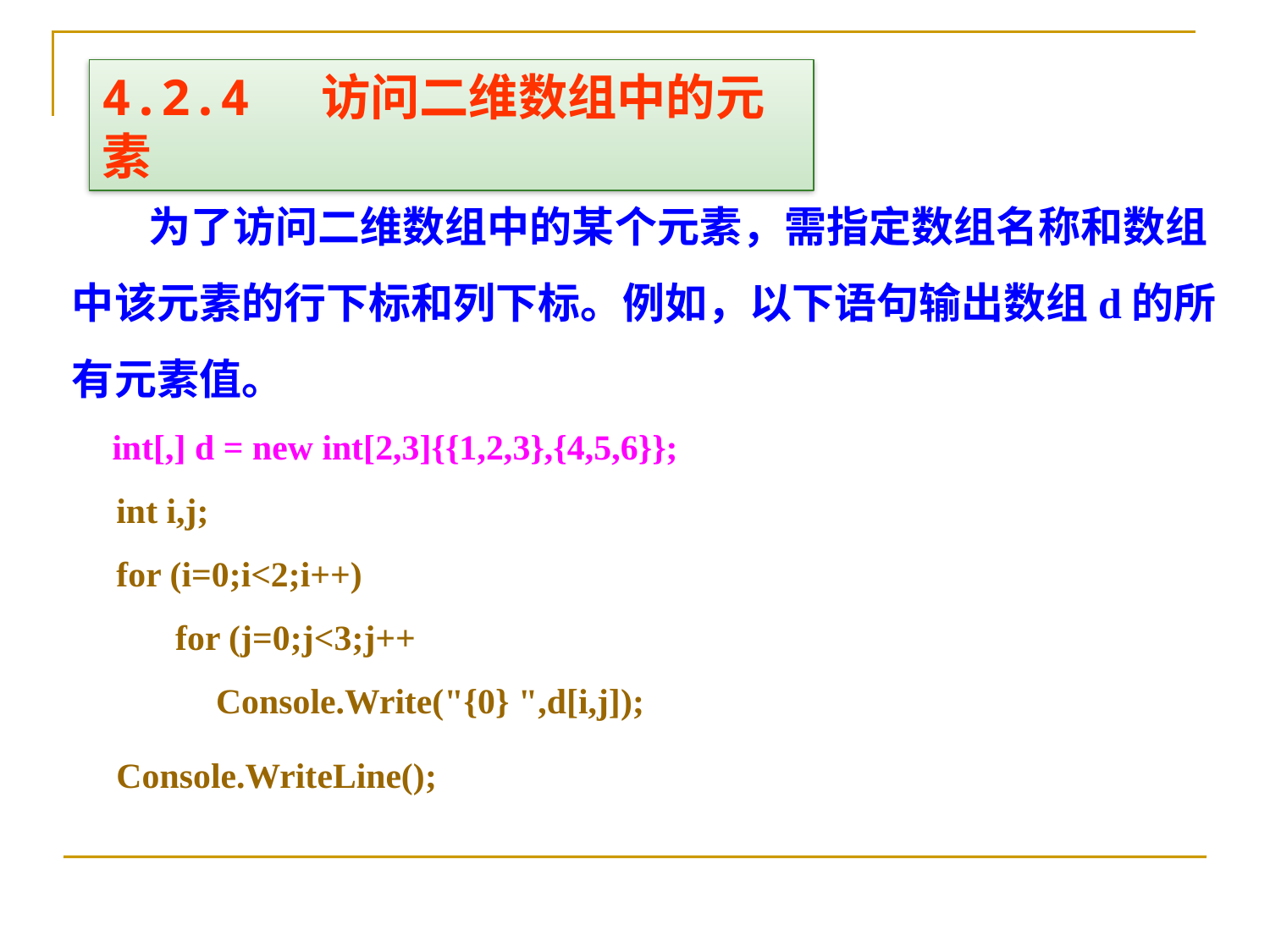

4.2.4  访问二维数组中的元素
       为了访问二维数组中的某个元素，需指定数组名称和数组中该元素的行下标和列下标。例如，以下语句输出数组d的所有元素值。
     int[,] d = new int[2,3]{{1,2,3},{4,5,6}};
     int i,j;
     for (i=0;i<2;i++)
　   　for (j=0;j<3;j++
   　    　Console.Write("{0} ",d[i,j]);
     Console.WriteLine();